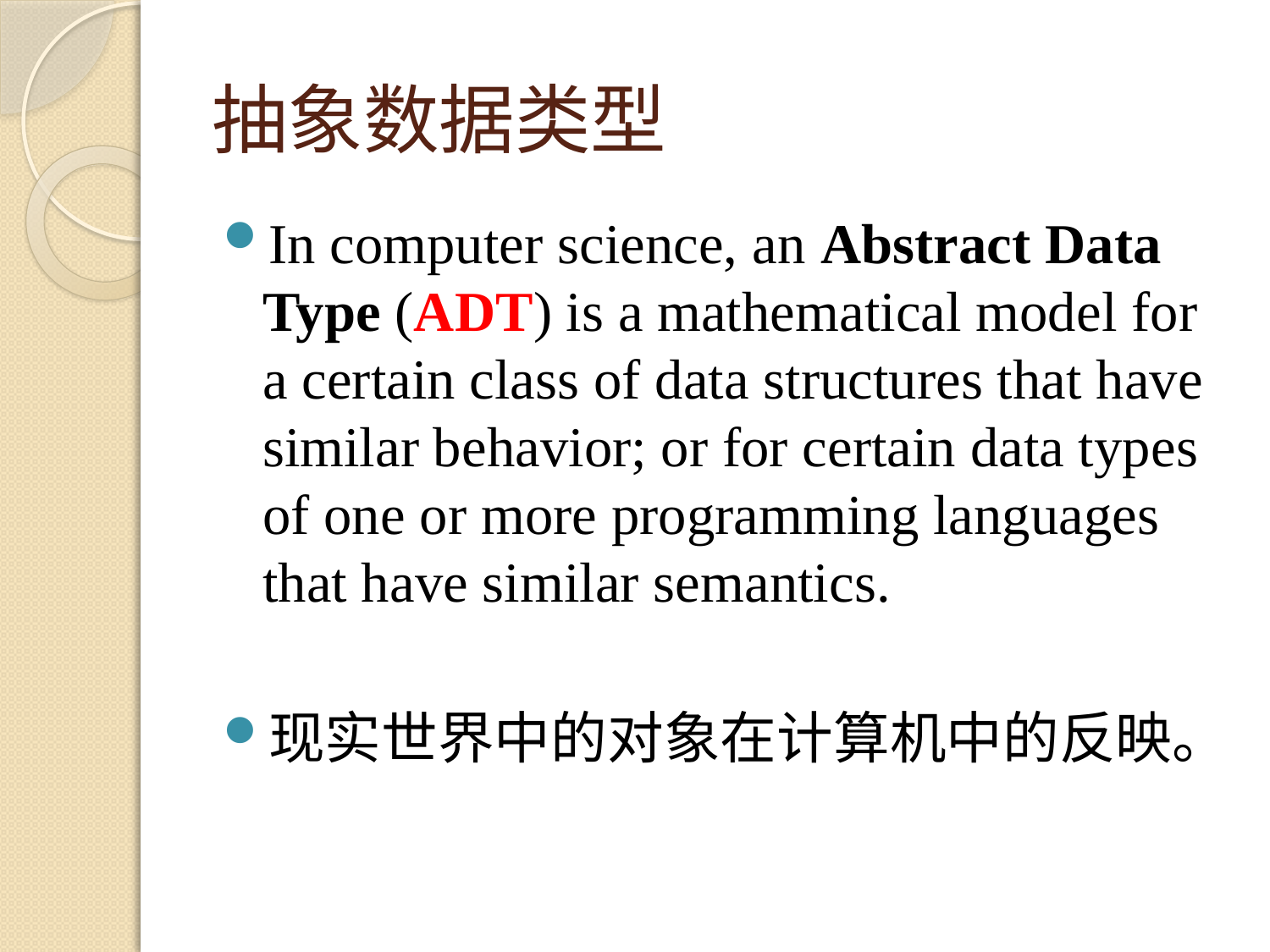

# 抽象数据类型
In computer science, an Abstract Data Type (ADT) is a mathematical model for a certain class of data structures that have similar behavior; or for certain data types of one or more programming languages that have similar semantics.

现实世界中的对象在计算机中的反映。